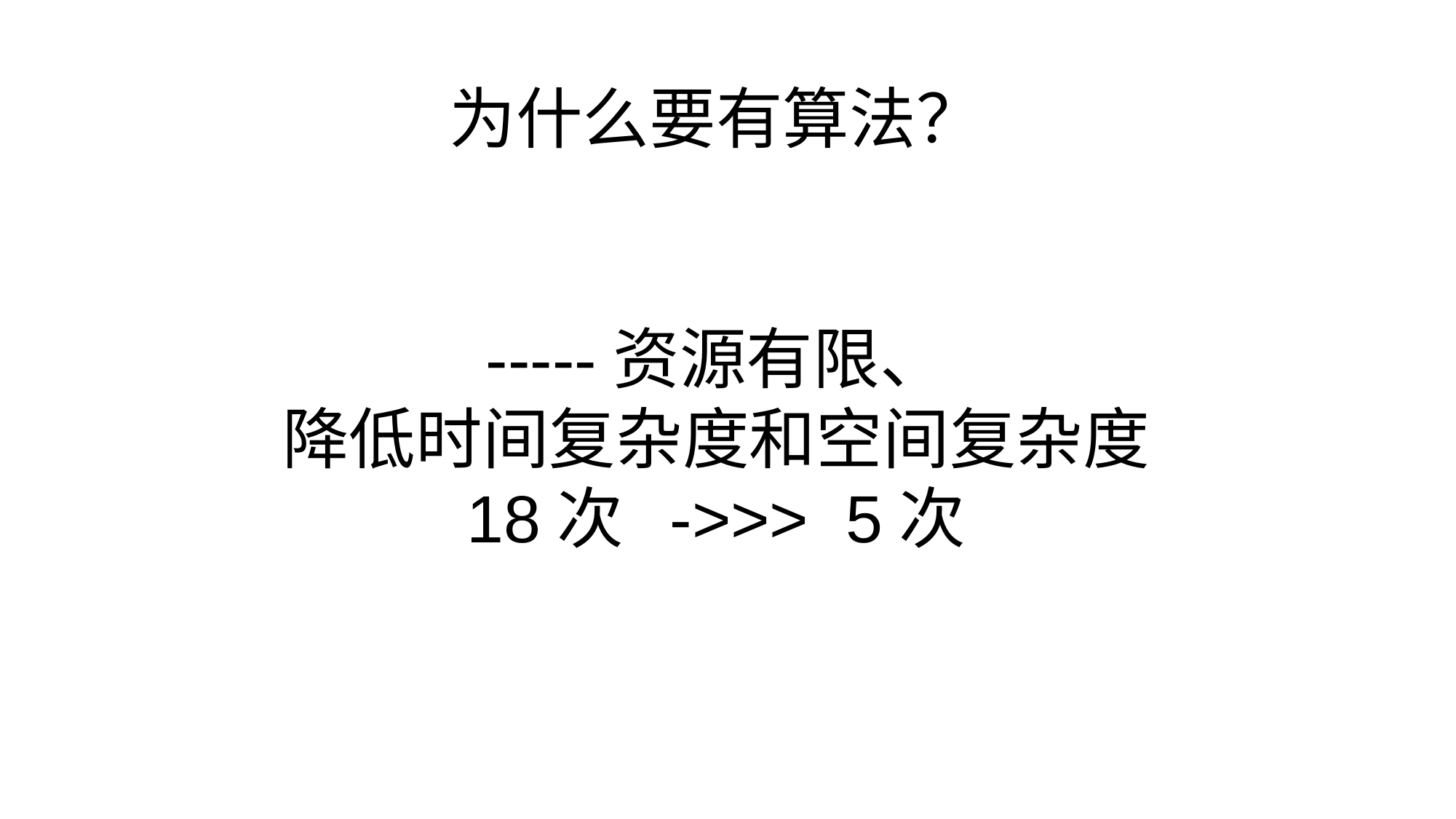

# 为什么要有算法？ -----资源有限、 降低时间复杂度和空间复杂度 18次  ->>>  5次